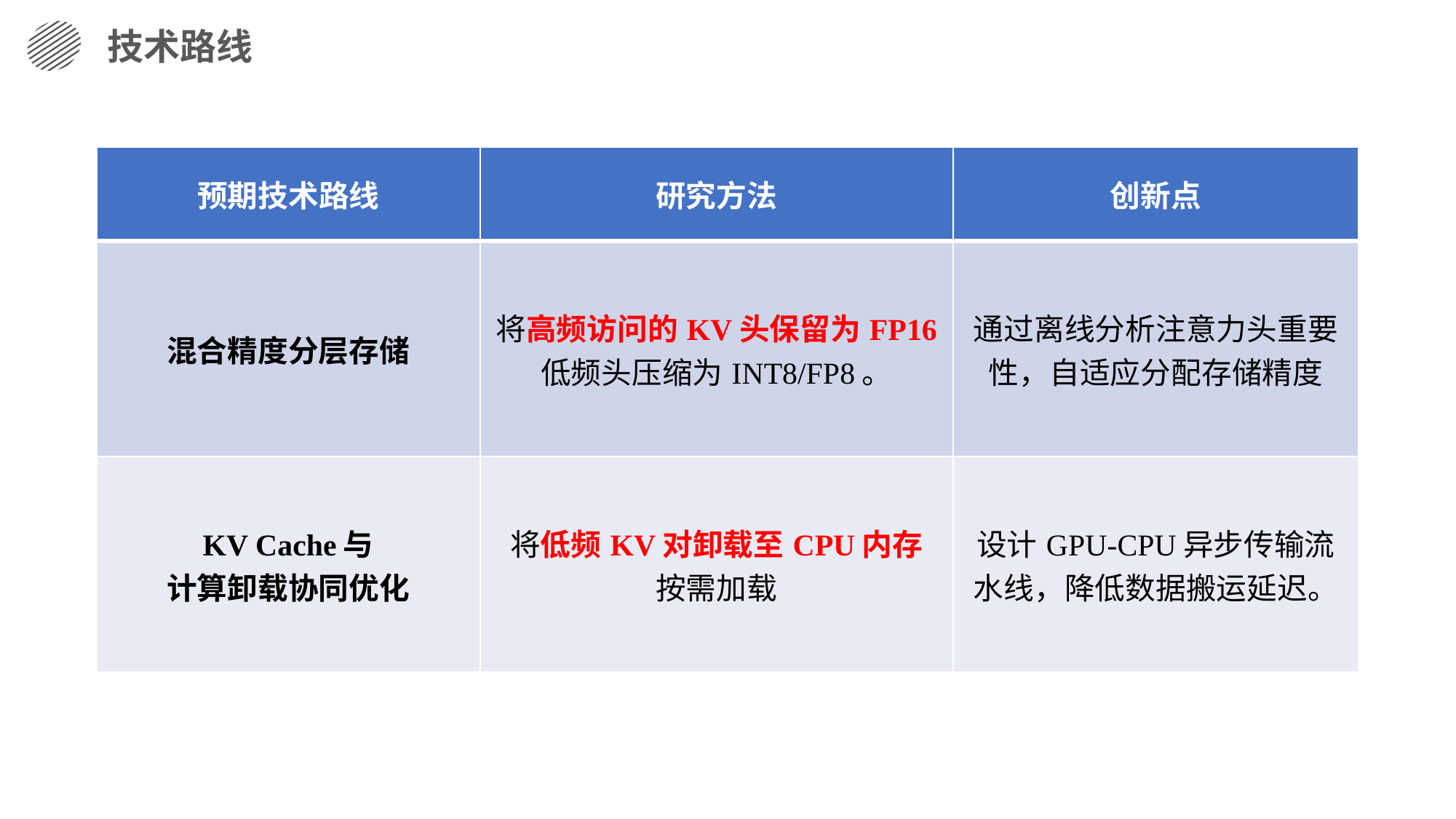

技术路线
| 预期技术路线 | 研究方法 | 创新点 |
| --- | --- | --- |
| 混合精度分层存储 | 将高频访问的KV头保留为FP16 低频头压缩为INT8/FP8。 | 通过离线分析注意力头重要性，自适应分配存储精度 |
| KV Cache与 计算卸载协同优化 | 将低频KV对卸载至CPU内存 按需加载 | 设计GPU-CPU异步传输流水线，降低数据搬运延迟。 |